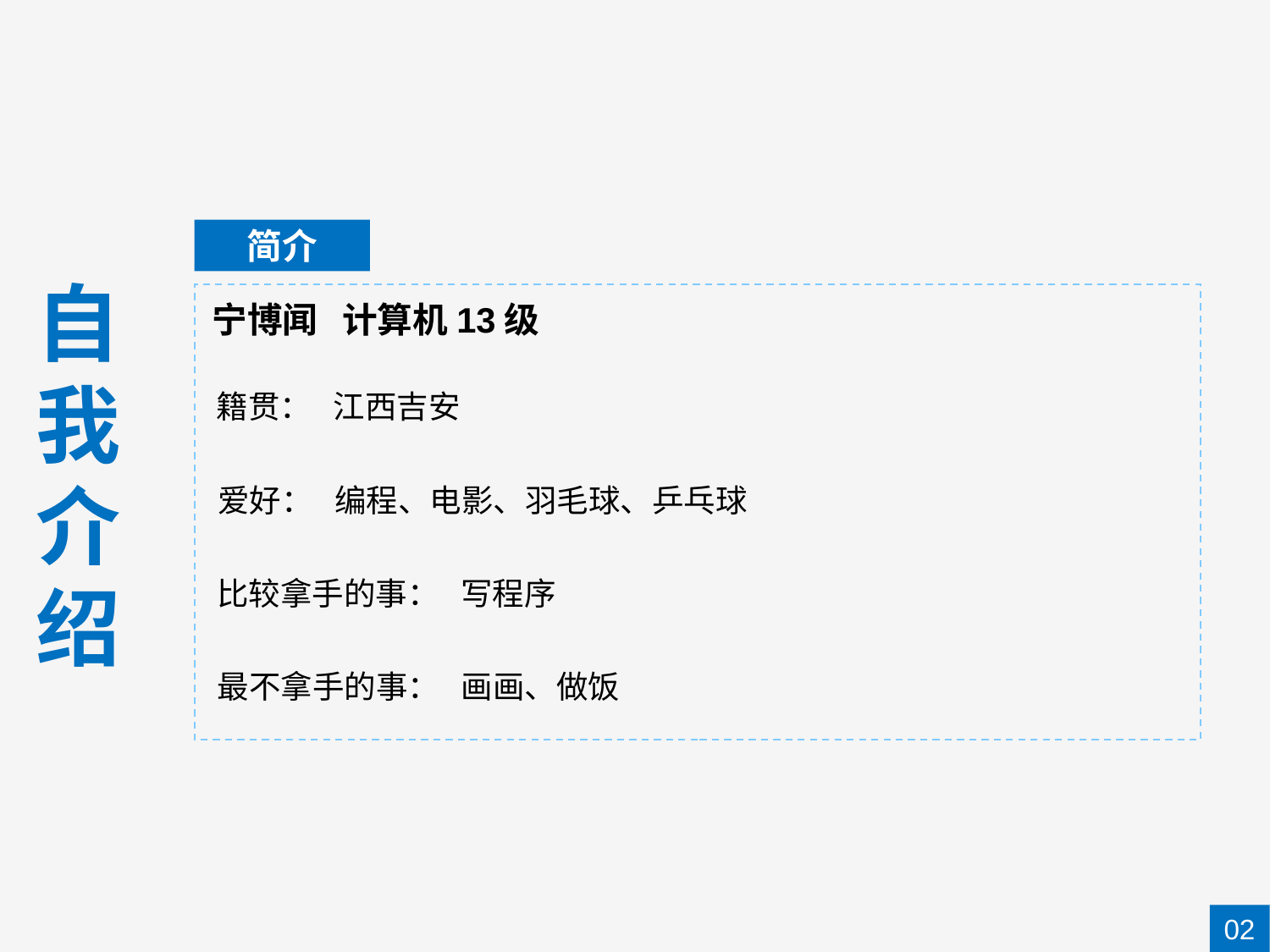

简介
自我介绍

宁博闻   计算机13级
籍贯：   江西吉安
爱好：   编程、电影、羽毛球、乒乓球
比较拿手的事：   写程序
最不拿手的事：   画画、做饭
02